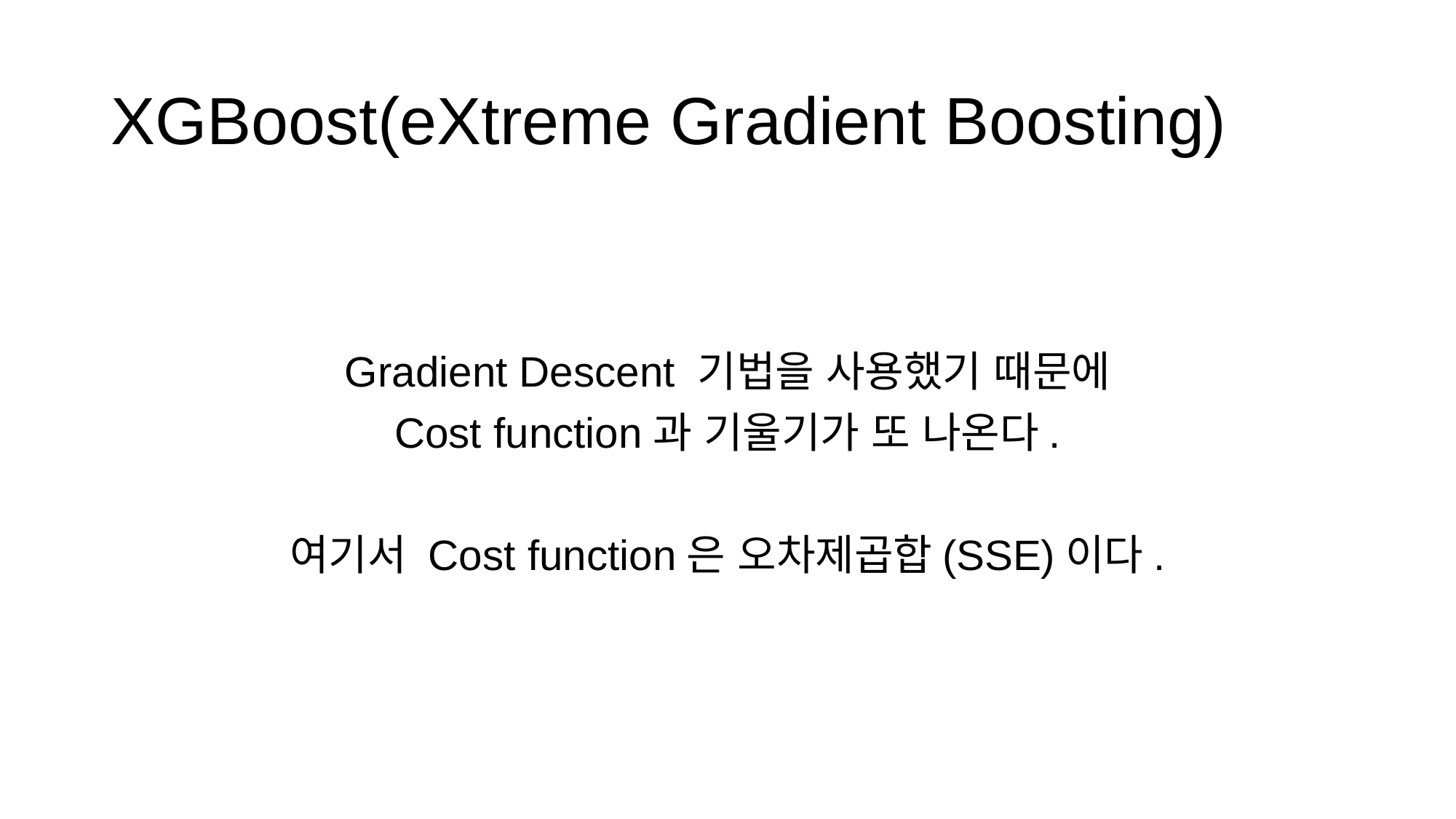

# XGBoost(eXtreme Gradient Boosting)

Gradient Descent 기법을 사용했기 때문에
Cost function과 기울기가 또 나온다.

여기서 Cost function은 오차제곱합(SSE)이다.